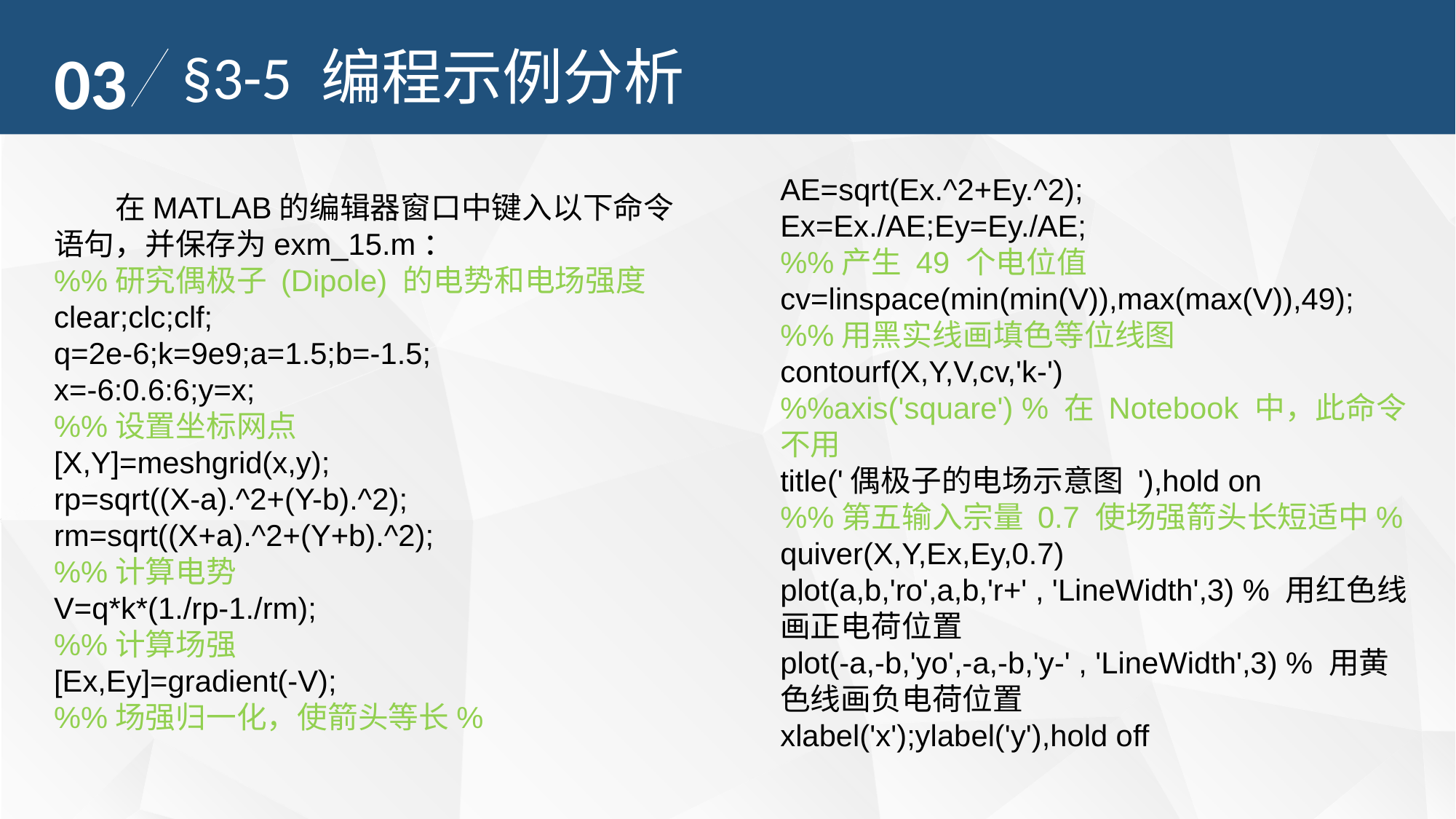

03
§3-5 编程示例分析
AE=sqrt(Ex.^2+Ey.^2);
Ex=Ex./AE;Ey=Ey./AE;
%%产生 49 个电位值
cv=linspace(min(min(V)),max(max(V)),49);
%%用黑实线画填色等位线图
contourf(X,Y,V,cv,'k-')
%%axis('square') % 在 Notebook 中，此命令不用
title('偶极子的电场示意图 '),hold on
%%第五输入宗量 0.7 使场强箭头长短适中%
quiver(X,Y,Ex,Ey,0.7)
plot(a,b,'ro',a,b,'r+' , 'LineWidth',3) % 用红色线画正电荷位置
plot(-a,-b,'yo',-a,-b,'y-' , 'LineWidth',3) % 用黄色线画负电荷位置
xlabel('x');ylabel('y'),hold off
        在MATLAB的编辑器窗口中键入以下命令语句，并保存为exm_15.m：
%%研究偶极子 (Dipole) 的电势和电场强度
clear;clc;clf;
q=2e-6;k=9e9;a=1.5;b=-1.5;
x=-6:0.6:6;y=x;
%%设置坐标网点
[X,Y]=meshgrid(x,y);
rp=sqrt((X-a).^2+(Y-b).^2);
rm=sqrt((X+a).^2+(Y+b).^2);
%%计算电势
V=q*k*(1./rp-1./rm);
%%计算场强
[Ex,Ey]=gradient(-V);
%%场强归一化，使箭头等长%